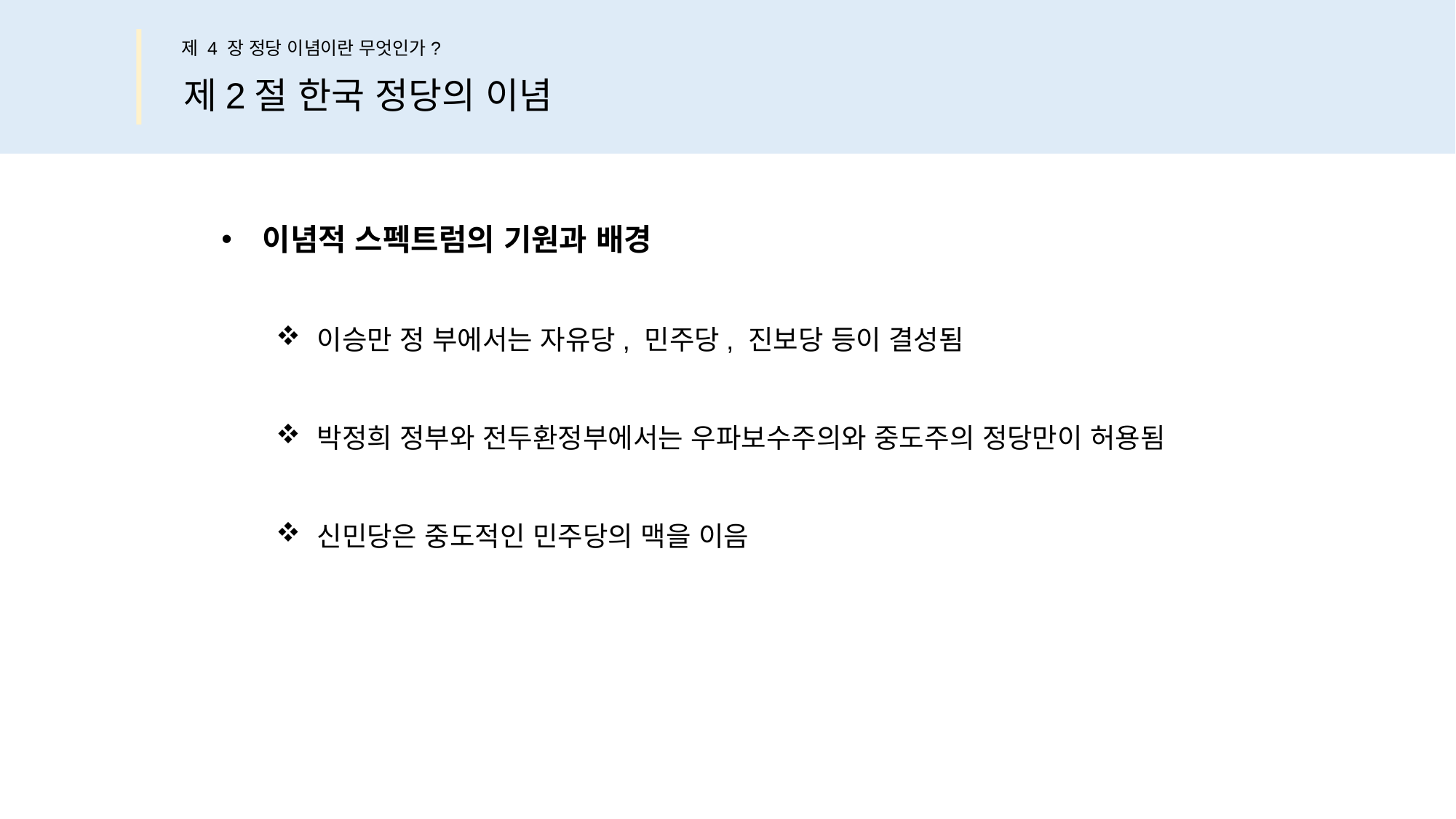

제 4 장 정당 이념이란 무엇인가?
제2절 한국 정당의 이념
이념적 스펙트럼의 기원과 배경

이승만 정 부에서는 자유당, 민주당, 진보당 등이 결성됨

박정희 정부와 전두환정부에서는 우파보수주의와 중도주의 정당만이 허용됨

신민당은 중도적인 민주당의 맥을 이음